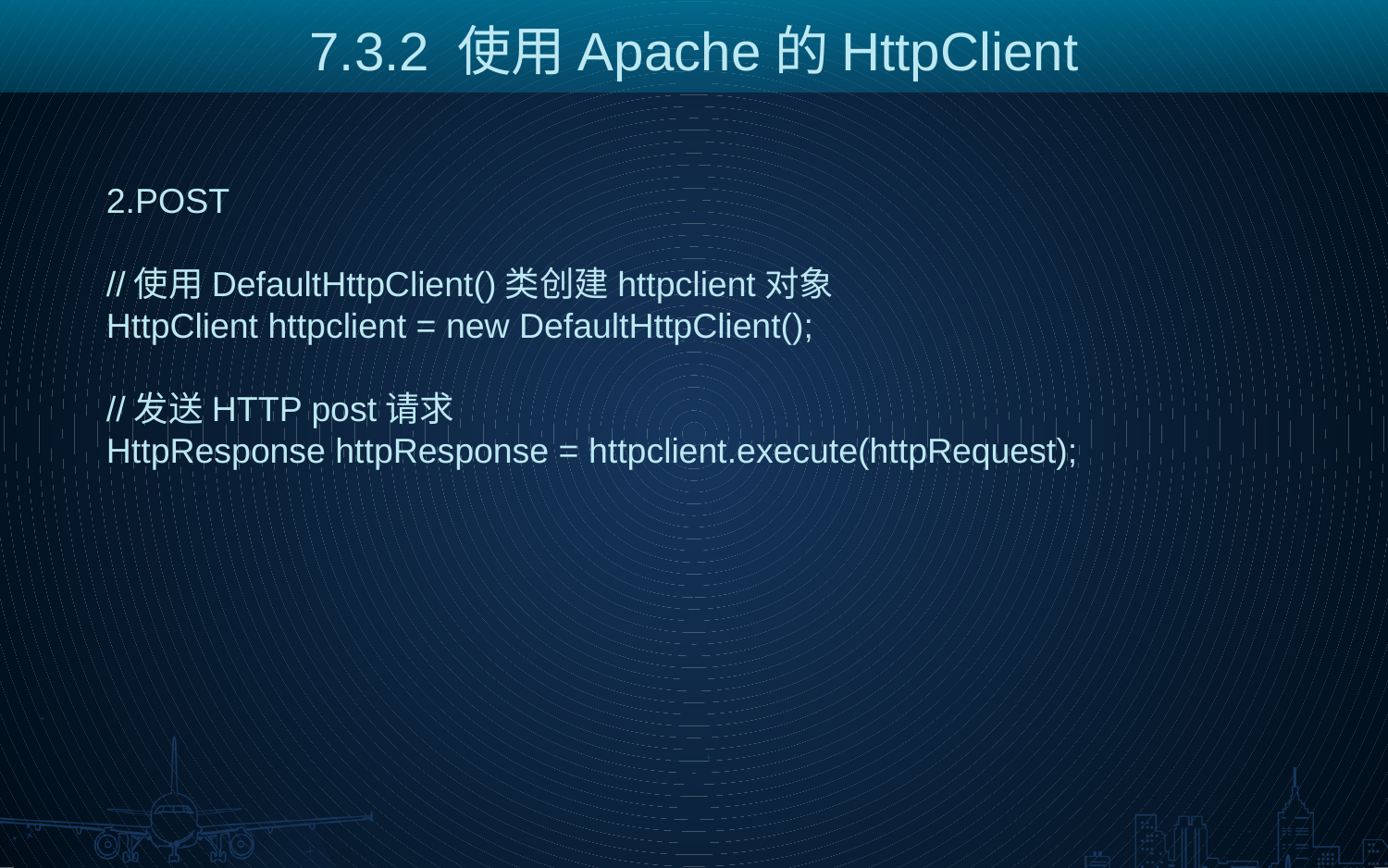

7.3.2 使用Apache的HttpClient
2.POST

//使用DefaultHttpClient()类创建httpclient对象
HttpClient httpclient = new DefaultHttpClient();

//发送HTTP post请求
HttpResponse httpResponse = httpclient.execute(httpRequest);